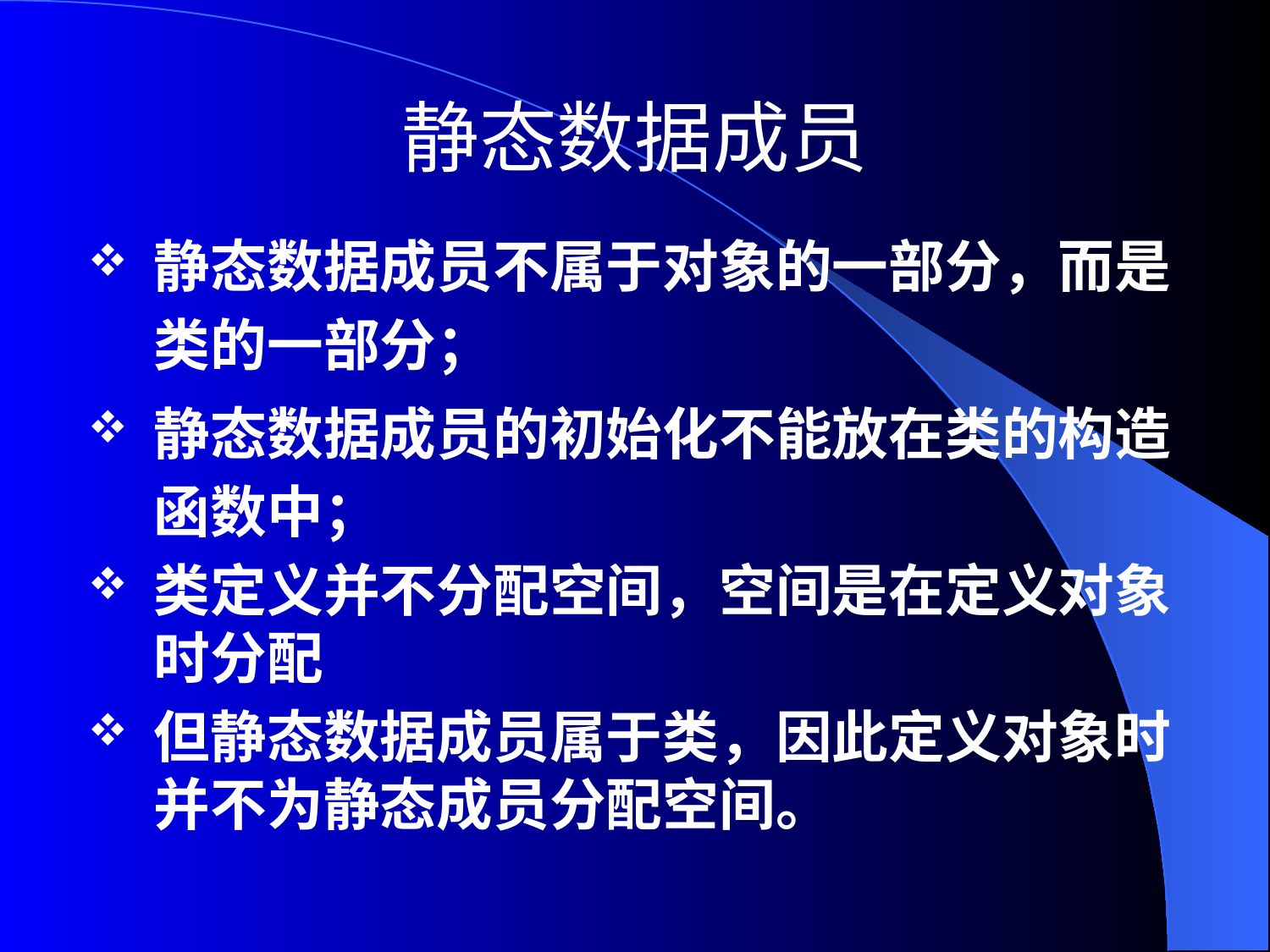

# 静态数据成员
静态数据成员不属于对象的一部分，而是类的一部分；
静态数据成员的初始化不能放在类的构造函数中；
类定义并不分配空间，空间是在定义对象时分配
但静态数据成员属于类，因此定义对象时并不为静态成员分配空间。